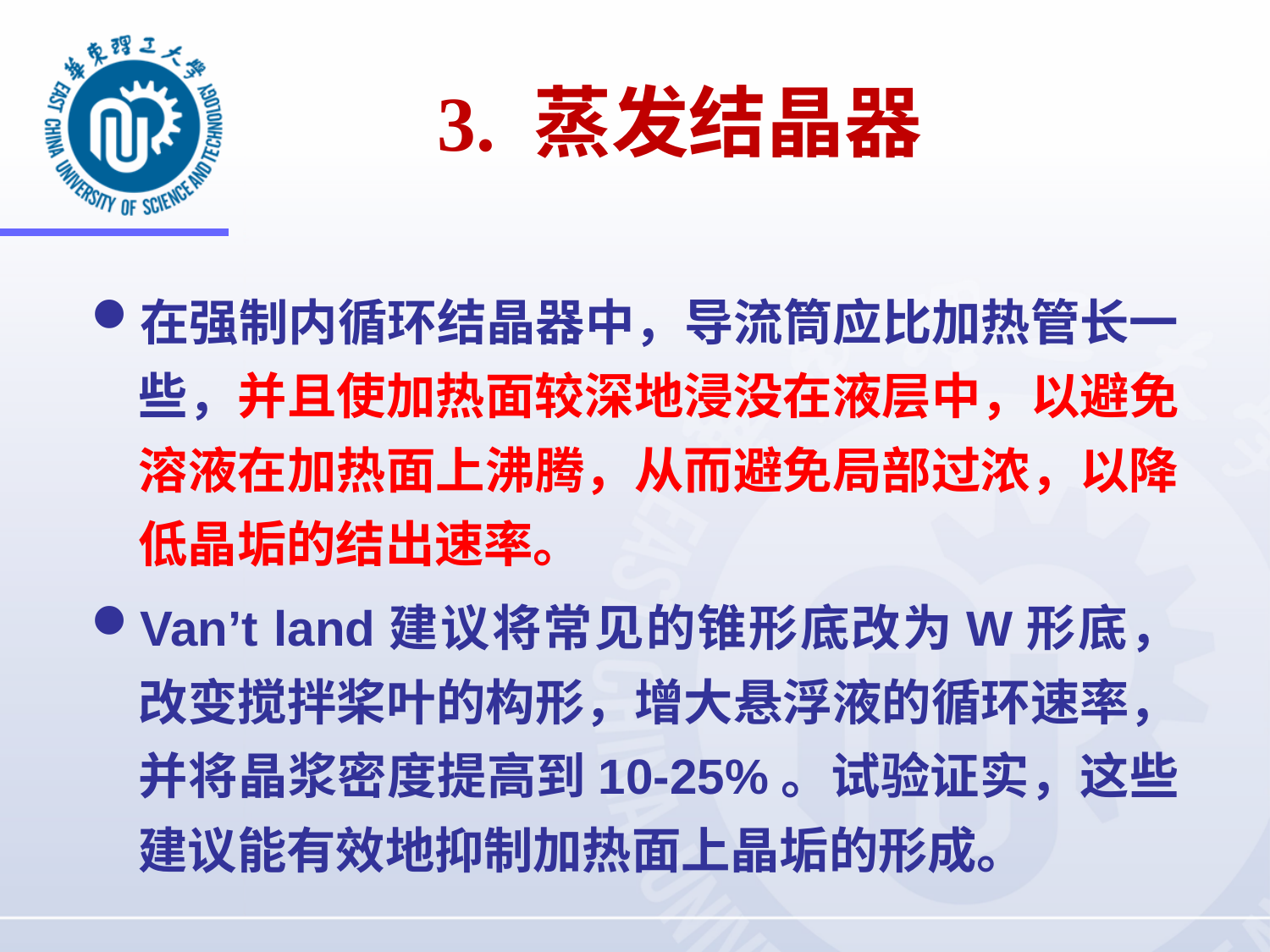

3. 蒸发结晶器
在强制内循环结晶器中，导流筒应比加热管长一些，并且使加热面较深地浸没在液层中，以避免溶液在加热面上沸腾，从而避免局部过浓，以降低晶垢的结出速率。
Van’t land建议将常见的锥形底改为W形底，改变搅拌桨叶的构形，增大悬浮液的循环速率，并将晶浆密度提高到10-25%。试验证实，这些建议能有效地抑制加热面上晶垢的形成。